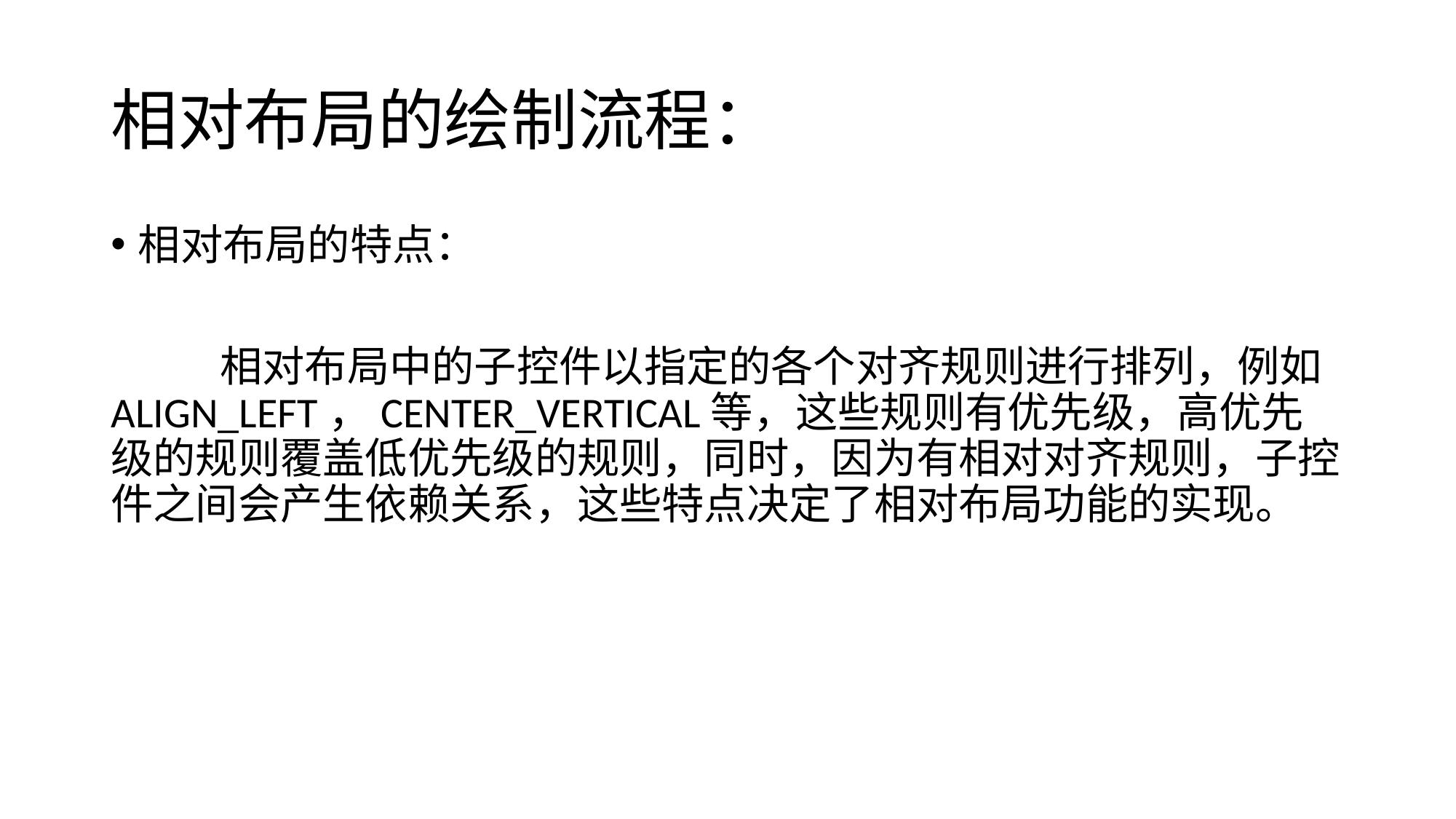

# 相对布局的绘制流程：
相对布局的特点：

	相对布局中的子控件以指定的各个对齐规则进行排列，例如ALIGN_LEFT，CENTER_VERTICAL等，这些规则有优先级，高优先级的规则覆盖低优先级的规则，同时，因为有相对对齐规则，子控件之间会产生依赖关系，这些特点决定了相对布局功能的实现。